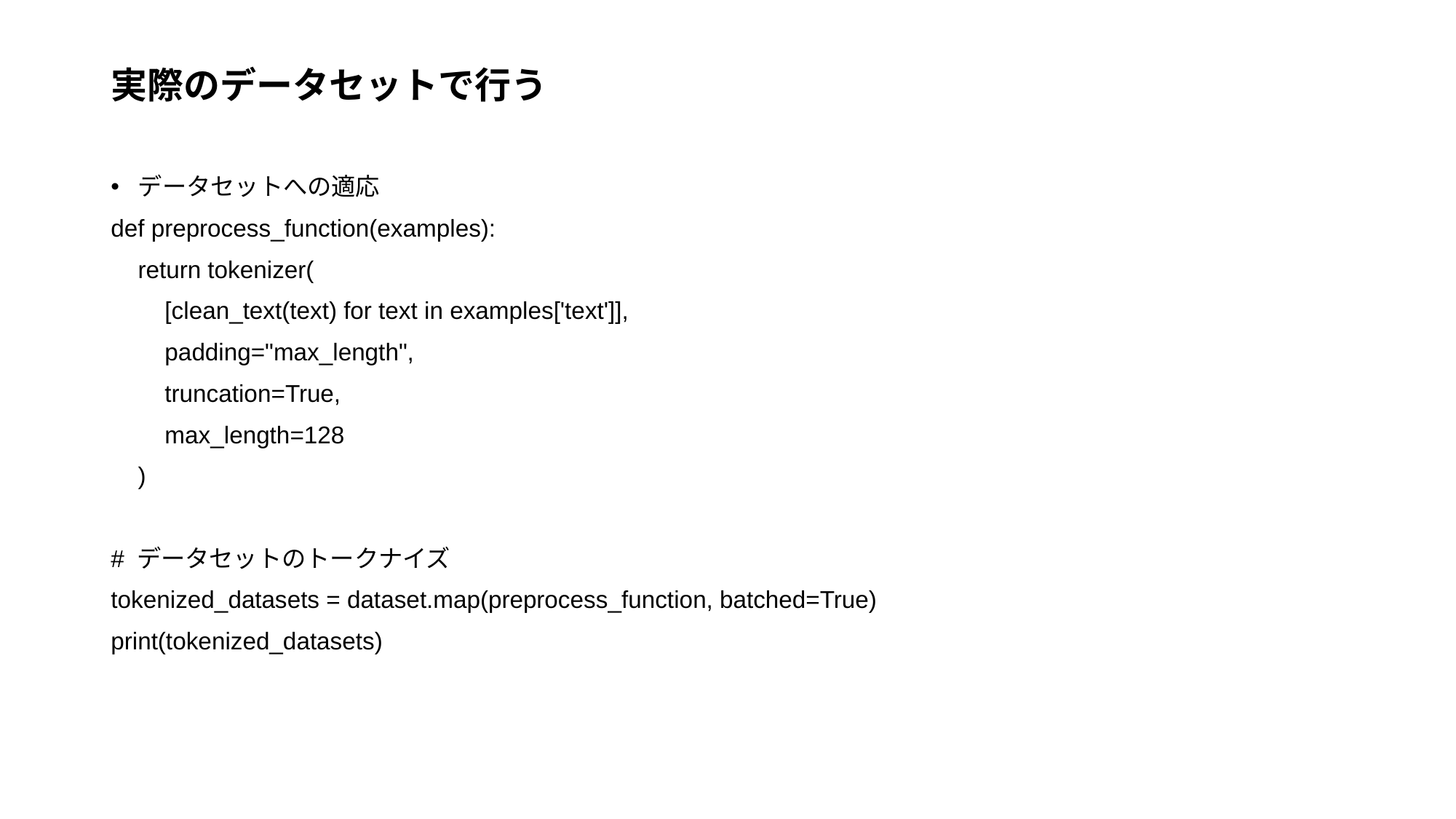

# 実際のデータセットで行う
データセットへの適応
def preprocess_function(examples):
    return tokenizer(
        [clean_text(text) for text in examples['text']],
        padding="max_length",
        truncation=True,
        max_length=128
    )

# データセットのトークナイズ
tokenized_datasets = dataset.map(preprocess_function, batched=True)
print(tokenized_datasets)